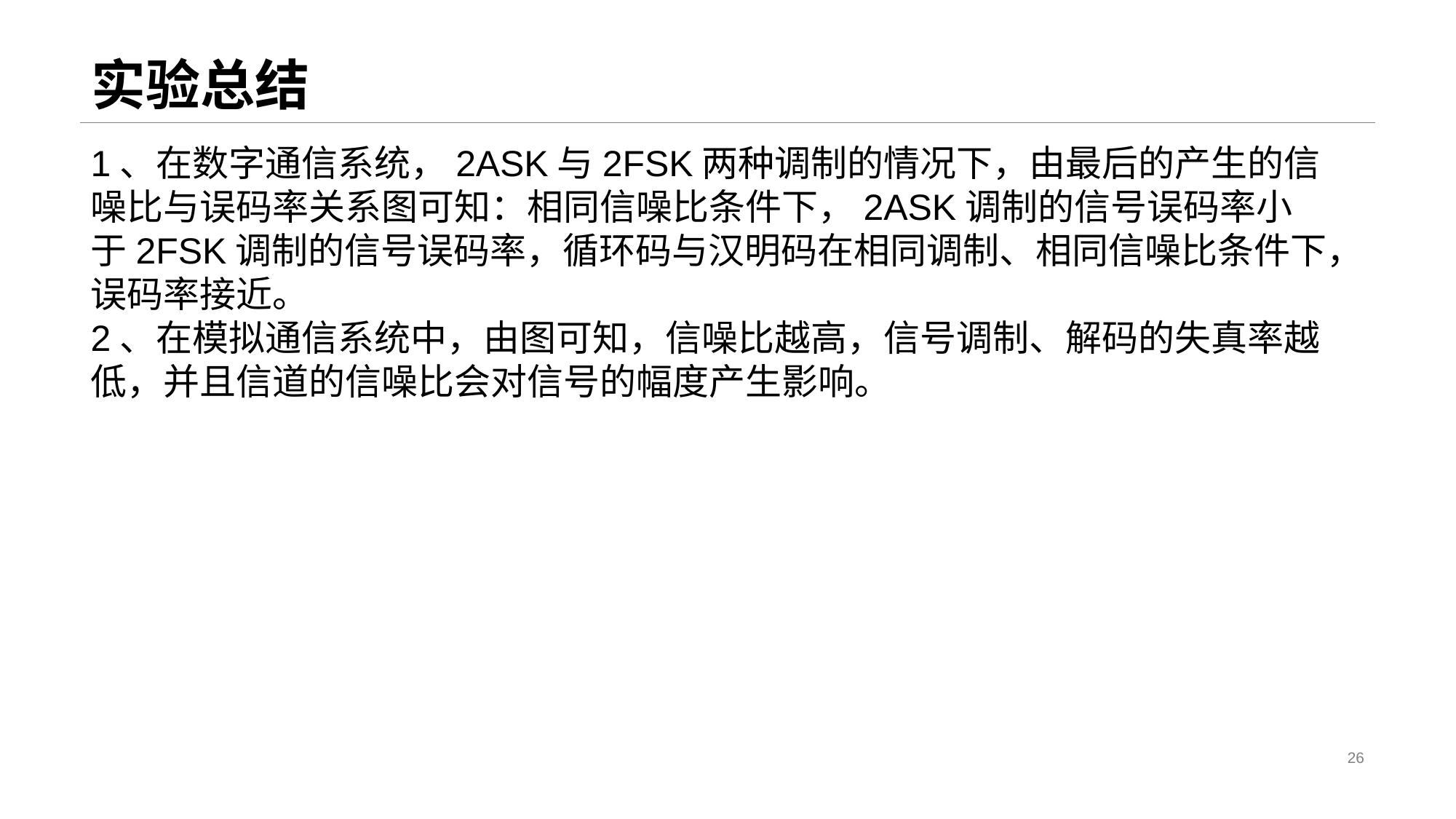

# 实验总结
1、在数字通信系统，2ASK与2FSK两种调制的情况下，由最后的产生的信噪比与误码率关系图可知：相同信噪比条件下，2ASK调制的信号误码率小于2FSK调制的信号误码率，循环码与汉明码在相同调制、相同信噪比条件下，误码率接近。
2、在模拟通信系统中，由图可知，信噪比越高，信号调制、解码的失真率越低，并且信道的信噪比会对信号的幅度产生影响。
26